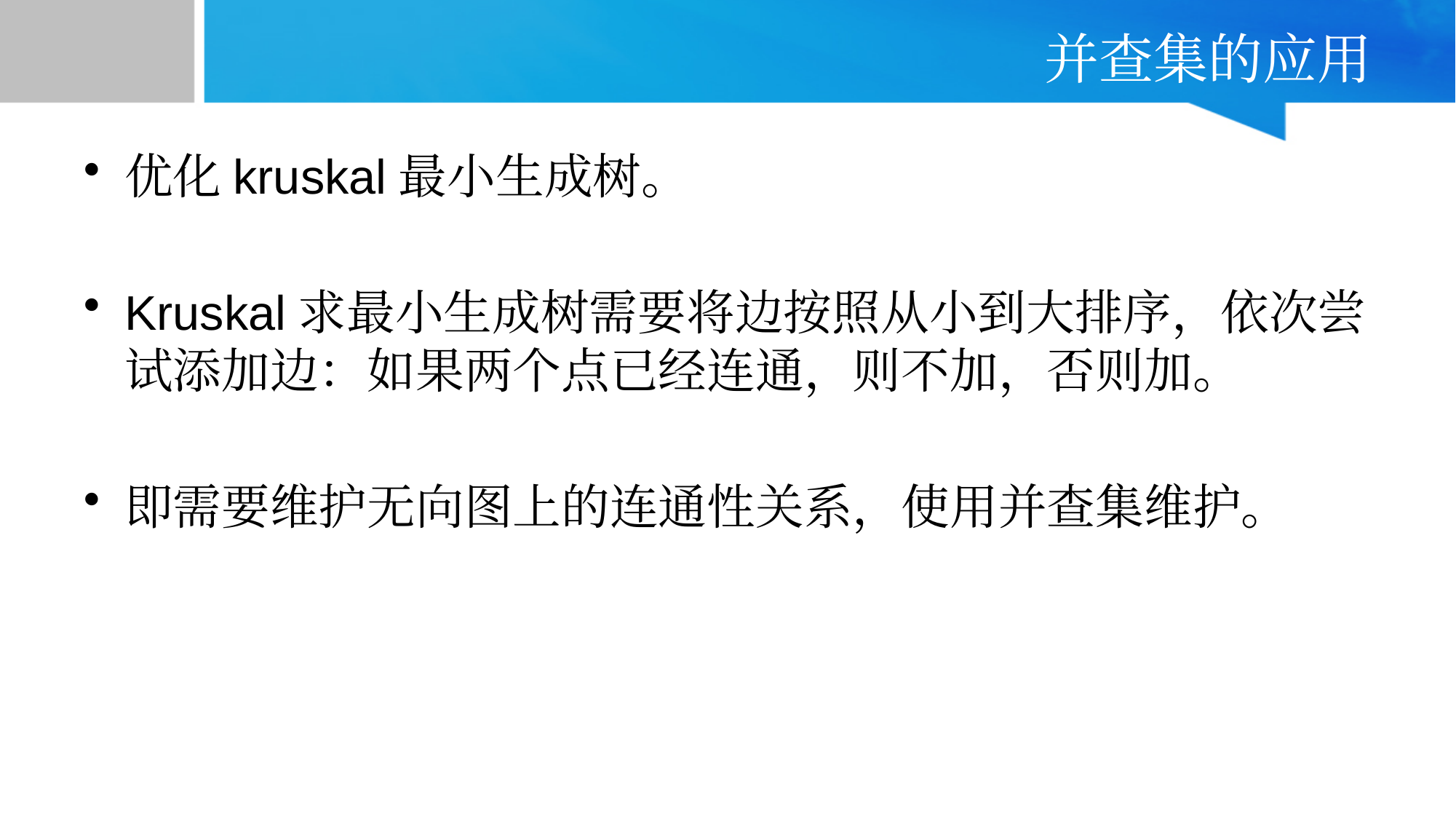

# 并查集的应用
优化kruskal最小生成树。

Kruskal求最小生成树需要将边按照从小到大排序，依次尝试添加边：如果两个点已经连通，则不加，否则加。

即需要维护无向图上的连通性关系，使用并查集维护。